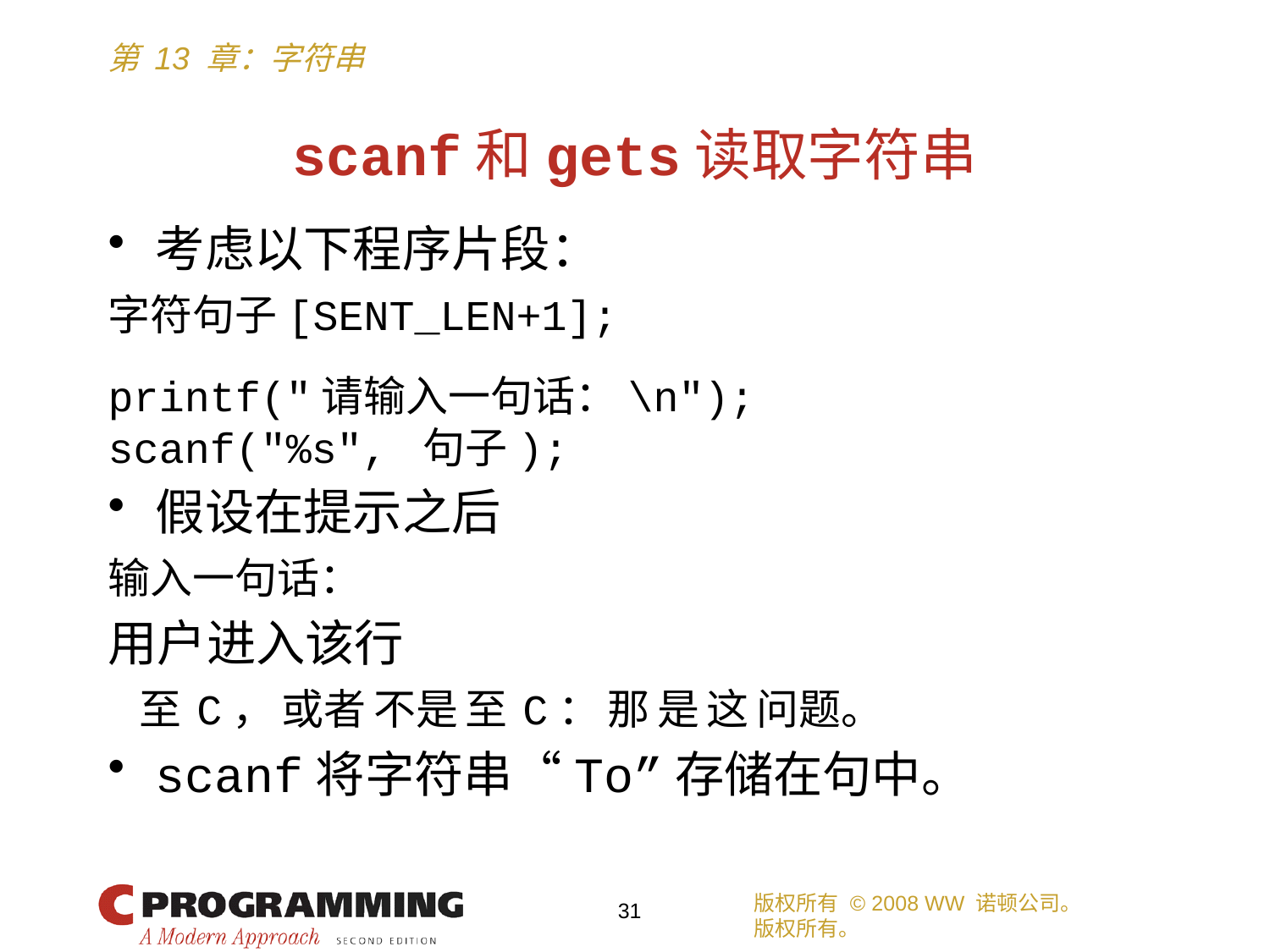

# scanf和gets读取字符串
考虑以下程序片段：
字符句子[SENT_LEN+1];

printf("请输入一句话：\n");
scanf("%s", 句子);
假设在提示之后
输入一句话：
用户进入该行
   至 C， 或者 不是 至 C： 那 是 这 问题。
scanf将字符串“To”存储在句中。
版权所有 © 2008 WW 诺顿公司。
版权所有。
31